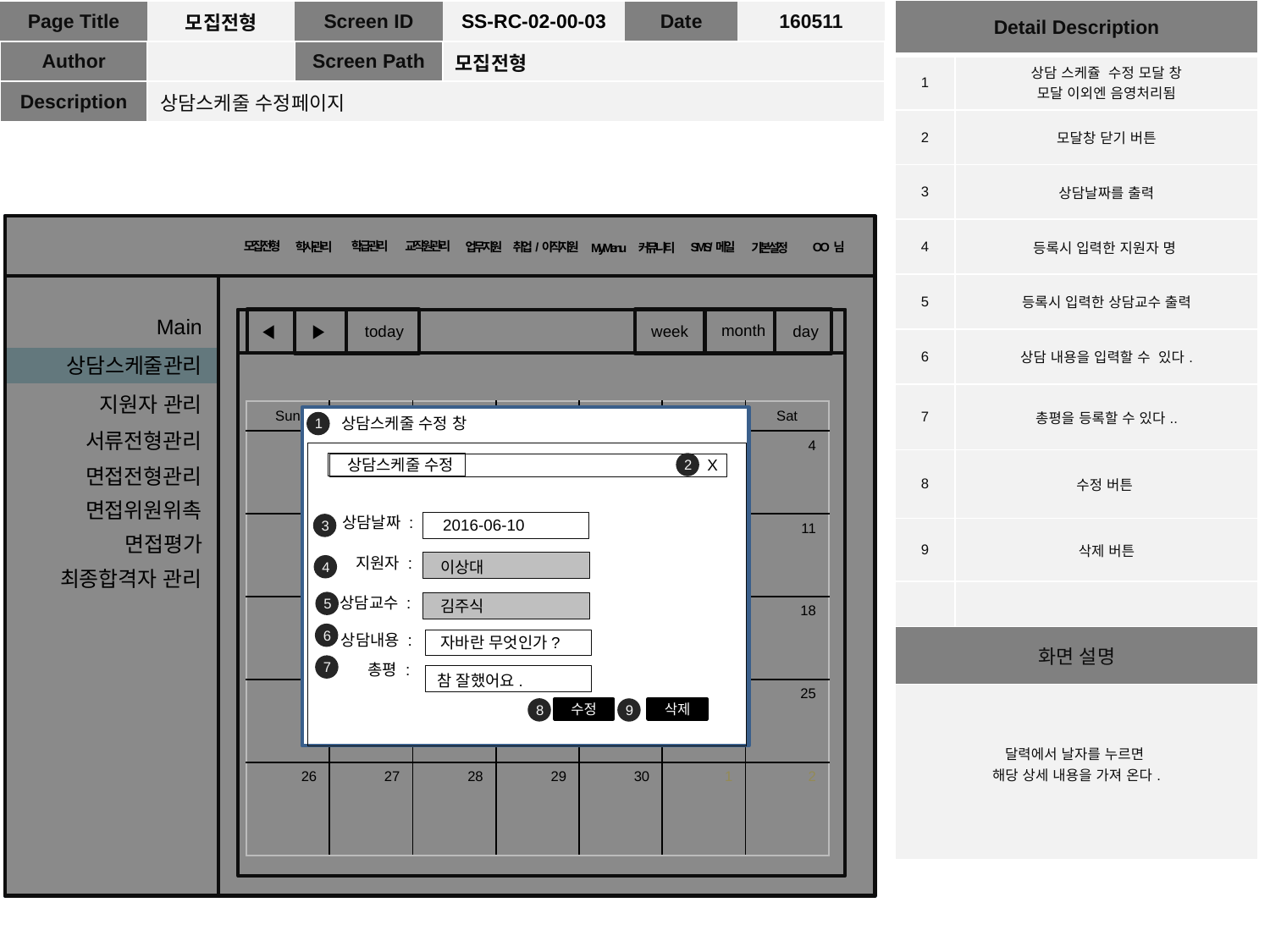

| Detail Description |  |
| --- | --- |
| 1 | 상담 스케쥴 수정 모달 창 모달 이외엔 음영처리됨 |
| 2 | 모달창 닫기 버튼 |
| 3 | 상담날짜를 출력 |
| 4 | 등록시 입력한 지원자 명 |
| 5 | 등록시 입력한 상담교수 출력 |
| 6 | 상담 내용을 입력할 수 있다. |
| 7 | 총평을 등록할 수 있다.. |
| 8 | 수정 버튼 |
| 9 | 삭제 버튼 |
|  |  |
| 화면 설명 |  |
| 달력에서 날자를 누르면 해당 상세 내용을 가져 온다. |  |
| Page Title | 모집전형 | Screen ID | SS-RC-02-00-03 | Date | 160511 |
| --- | --- | --- | --- | --- | --- |
| Author |  | Screen Path | 모집전형 |  |  |
| Description | 상담스케줄 수정페이지 |  |  |  |  |

모집전형
학급관리
교직원관리
업무지원
학사관리
취업/이직지원
SMS/메일
O O 님
커뮤니티
기본설정
MyMenu

Main

▶
◀
month
today
week
day

상담스케줄관리
지원자 관리
| Sun | Mon | Tue | Wed | Thu | Fri | Sat |
| --- | --- | --- | --- | --- | --- | --- |
| 29 | 30 | 31 | 1 | 2 | 3 | 4 |
| 5 | 6 | 7 | 8 | 9 | 10 | 11 |
| 12 | 13 | 14 | 15 | 16 | 17 | 18 |
| 19 | 20 | 21 | 22 | 23 | 24 | 25 |
| 26 | 27 | 28 | 29 | 30 | 1 | 2 |

상담스케줄 수정 창
1

서류전형관리

상담스케줄 수정
X
2

면접전형관리
면접위원위촉
상담날짜 :
2016-06-10
3

면접평가
지원자 :
이상대
4

최종합격자 관리
상담교수 :
5

김주식

6

상담내용 :
자바란 무엇인가?

7

     총평 :
참 잘했어요.

8

9

수정
삭제